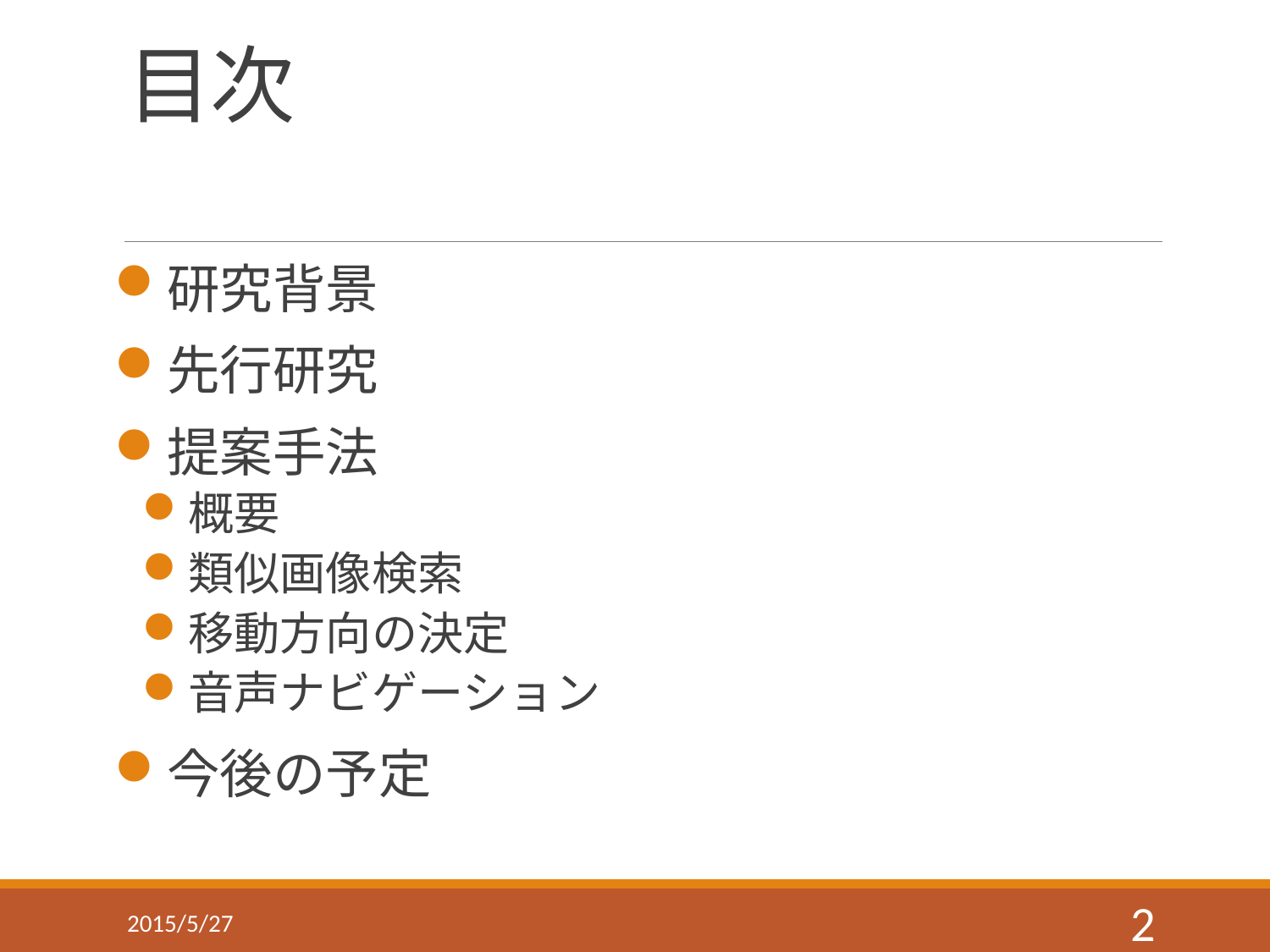

# 目次
研究背景
先行研究
提案手法
概要
類似画像検索
移動方向の決定
音声ナビゲーション
今後の予定
2015/5/27
2